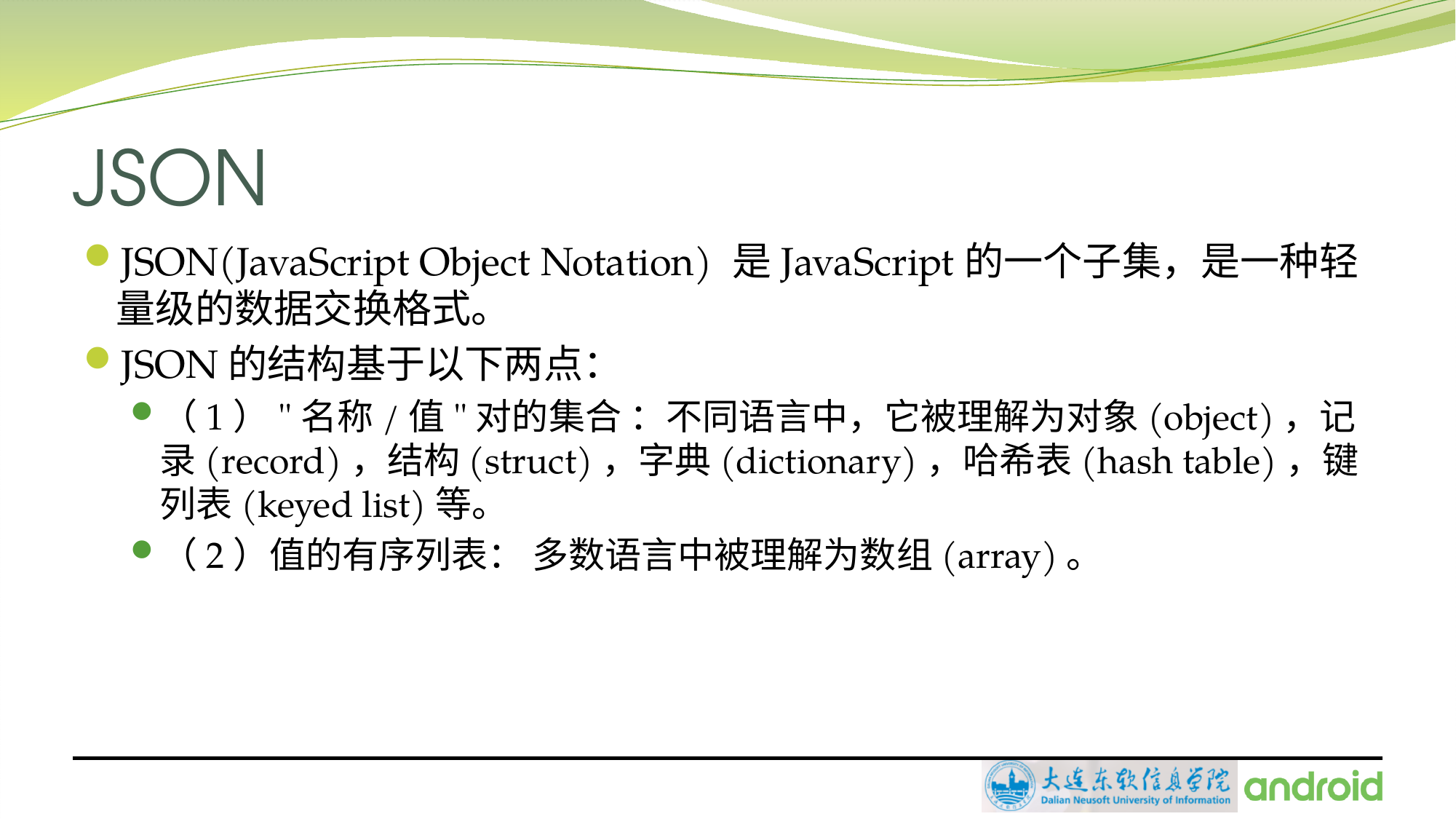

# JSON
JSON(JavaScript Object Notation) 是JavaScript的一个子集，是一种轻量级的数据交换格式。
JSON的结构基于以下两点：
（1）"名称/值"对的集合 ：不同语言中，它被理解为对象(object)，记录(record)，结构(struct)，字典(dictionary)，哈希表(hash table)，键列表(keyed list)等。
（2）值的有序列表： 多数语言中被理解为数组(array)。